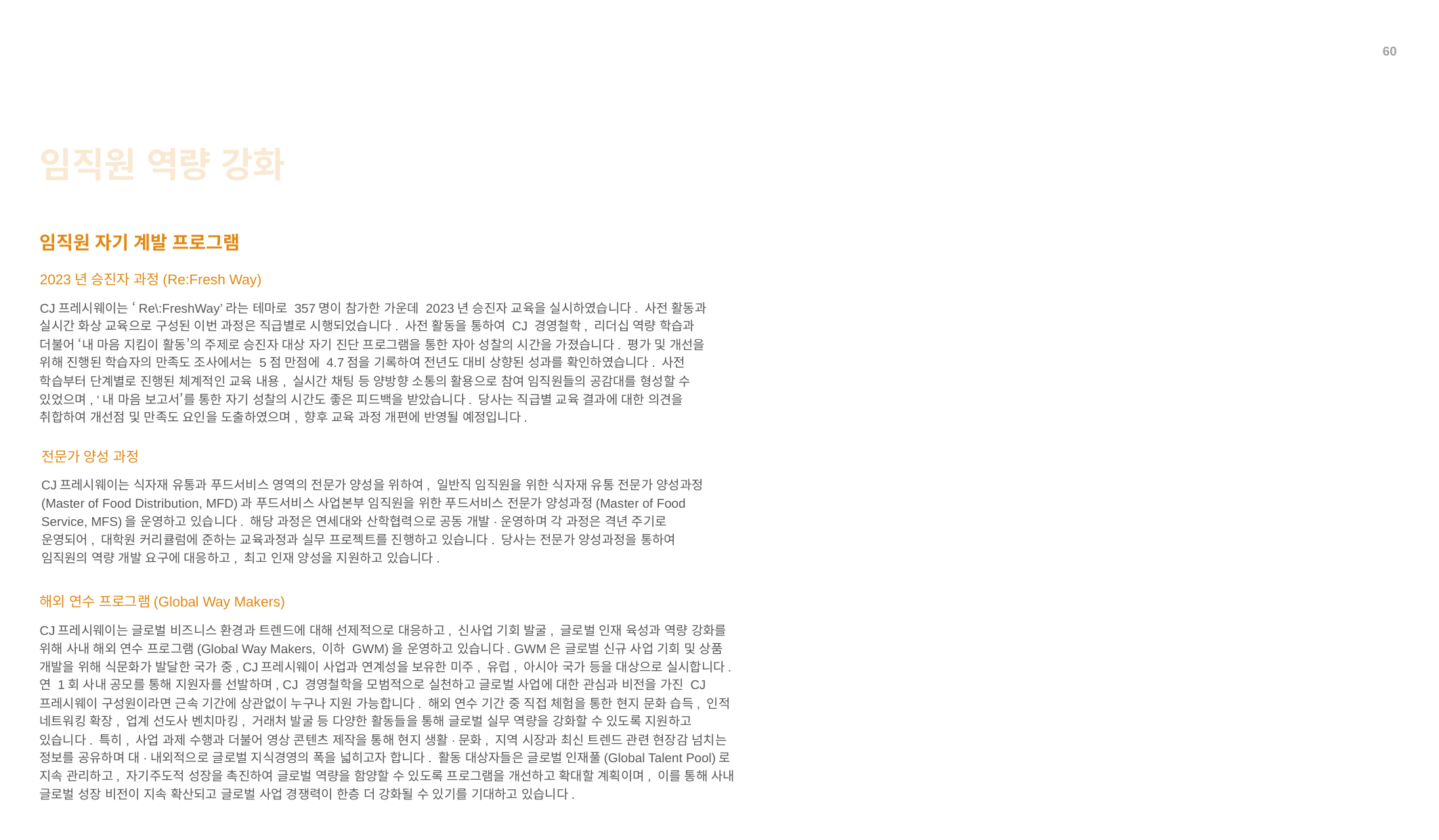

60
임직원 역량 강화
임직원 자기 계발 프로그램
2023년 승진자 과정(Re:Fresh Way)
CJ프레시웨이는 ‘Re\:FreshWay’라는 테마로 357명이 참가한 가운데 2023년 승진자 교육을 실시하였습니다. 사전 활동과 실시간 화상 교육으로 구성된 이번 과정은 직급별로 시행되었습니다. 사전 활동을 통하여 CJ 경영철학, 리더십 역량 학습과 더불어 ‘내 마음 지킴이 활동’의 주제로 승진자 대상 자기 진단 프로그램을 통한 자아 성찰의 시간을 가졌습니다. 평가 및 개선을 위해 진행된 학습자의 만족도 조사에서는 5점 만점에 4.7점을 기록하여 전년도 대비 상향된 성과를 확인하였습니다. 사전 학습부터 단계별로 진행된 체계적인 교육 내용, 실시간 채팅 등 양방향 소통의 활용으로 참여 임직원들의 공감대를 형성할 수 있었으며, ‘내 마음 보고서’를 통한 자기 성찰의 시간도 좋은 피드백을 받았습니다. 당사는 직급별 교육 결과에 대한 의견을 취합하여 개선점 및 만족도 요인을 도출하였으며, 향후 교육 과정 개편에 반영될 예정입니다.
전문가 양성 과정
CJ프레시웨이는 식자재 유통과 푸드서비스 영역의 전문가 양성을 위하여, 일반직 임직원을 위한 식자재 유통 전문가 양성과정(Master of Food Distribution, MFD)과 푸드서비스 사업본부 임직원을 위한 푸드서비스 전문가 양성과정(Master of Food Service, MFS)을 운영하고 있습니다. 해당 과정은 연세대와 산학협력으로 공동 개발·운영하며 각 과정은 격년 주기로 운영되어, 대학원 커리큘럼에 준하는 교육과정과 실무 프로젝트를 진행하고 있습니다. 당사는 전문가 양성과정을 통하여 임직원의 역량 개발 요구에 대응하고, 최고 인재 양성을 지원하고 있습니다.
해외 연수 프로그램(Global Way Makers)
CJ프레시웨이는 글로벌 비즈니스 환경과 트렌드에 대해 선제적으로 대응하고, 신사업 기회 발굴, 글로벌 인재 육성과 역량 강화를 위해 사내 해외 연수 프로그램(Global Way Makers, 이하 GWM)을 운영하고 있습니다. GWM은 글로벌 신규 사업 기회 및 상품 개발을 위해 식문화가 발달한 국가 중, CJ프레시웨이 사업과 연계성을 보유한 미주, 유럽, 아시아 국가 등을 대상으로 실시합니다. 연 1회 사내 공모를 통해 지원자를 선발하며, CJ 경영철학을 모범적으로 실천하고 글로벌 사업에 대한 관심과 비전을 가진 CJ프레시웨이 구성원이라면 근속 기간에 상관없이 누구나 지원 가능합니다. 해외 연수 기간 중 직접 체험을 통한 현지 문화 습득, 인적 네트워킹 확장, 업계 선도사 벤치마킹, 거래처 발굴 등 다양한 활동들을 통해 글로벌 실무 역량을 강화할 수 있도록 지원하고 있습니다. 특히, 사업 과제 수행과 더불어 영상 콘텐츠 제작을 통해 현지 생활·문화, 지역 시장과 최신 트렌드 관련 현장감 넘치는 정보를 공유하며 대·내외적으로 글로벌 지식경영의 폭을 넓히고자 합니다. 활동 대상자들은 글로벌 인재풀(Global Talent Pool)로 지속 관리하고, 자기주도적 성장을 촉진하여 글로벌 역량을 함양할 수 있도록 프로그램을 개선하고 확대할 계획이며, 이를 통해 사내 글로벌 성장 비전이 지속 확산되고 글로벌 사업 경쟁력이 한층 더 강화될 수 있기를 기대하고 있습니다.